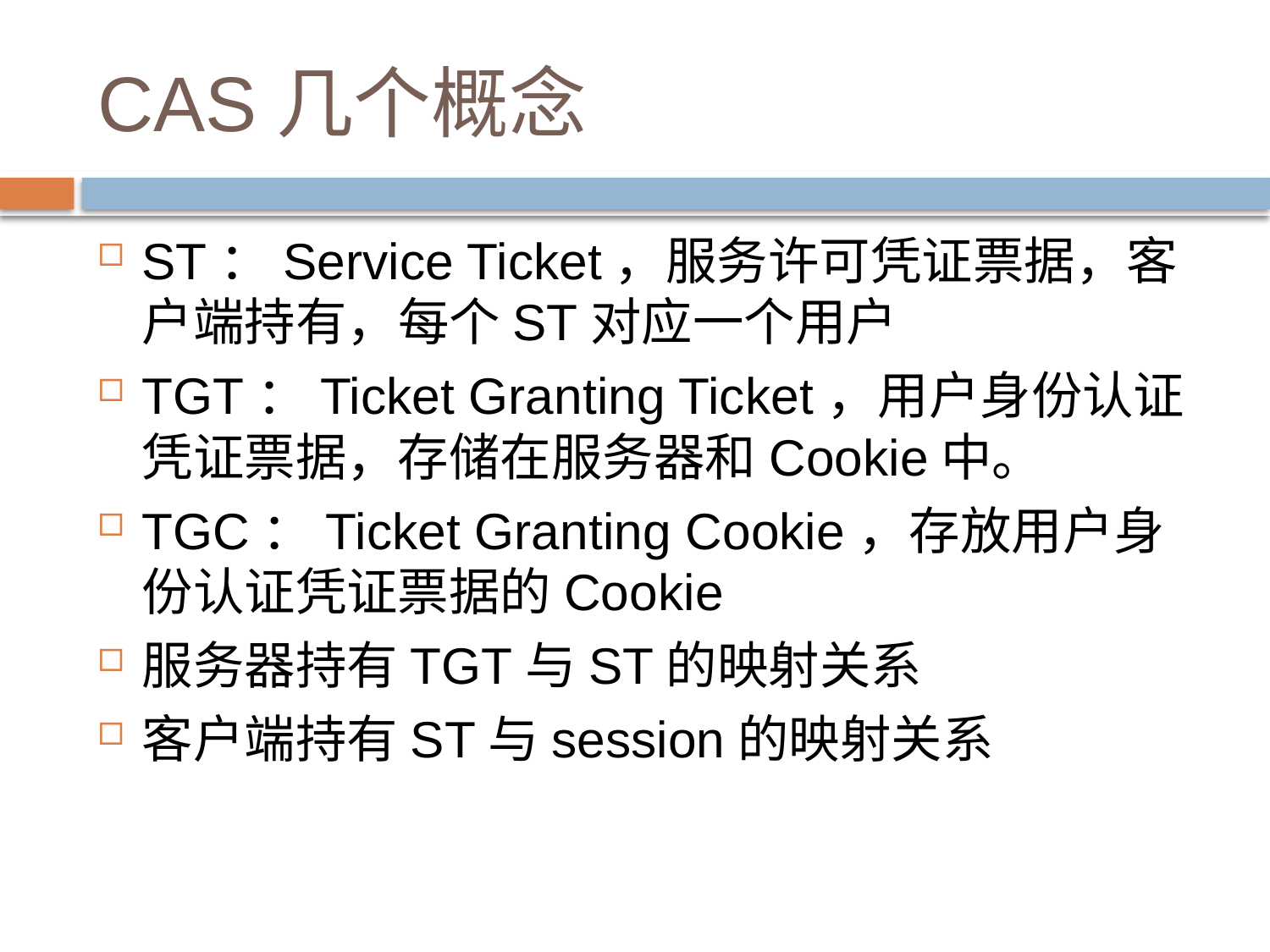

# CAS几个概念
ST：Service Ticket，服务许可凭证票据，客户端持有，每个ST对应一个用户
TGT：Ticket Granting Ticket，用户身份认证凭证票据，存储在服务器和Cookie中。
TGC：Ticket Granting Cookie，存放用户身份认证凭证票据的Cookie
服务器持有TGT与ST的映射关系
客户端持有ST与session的映射关系